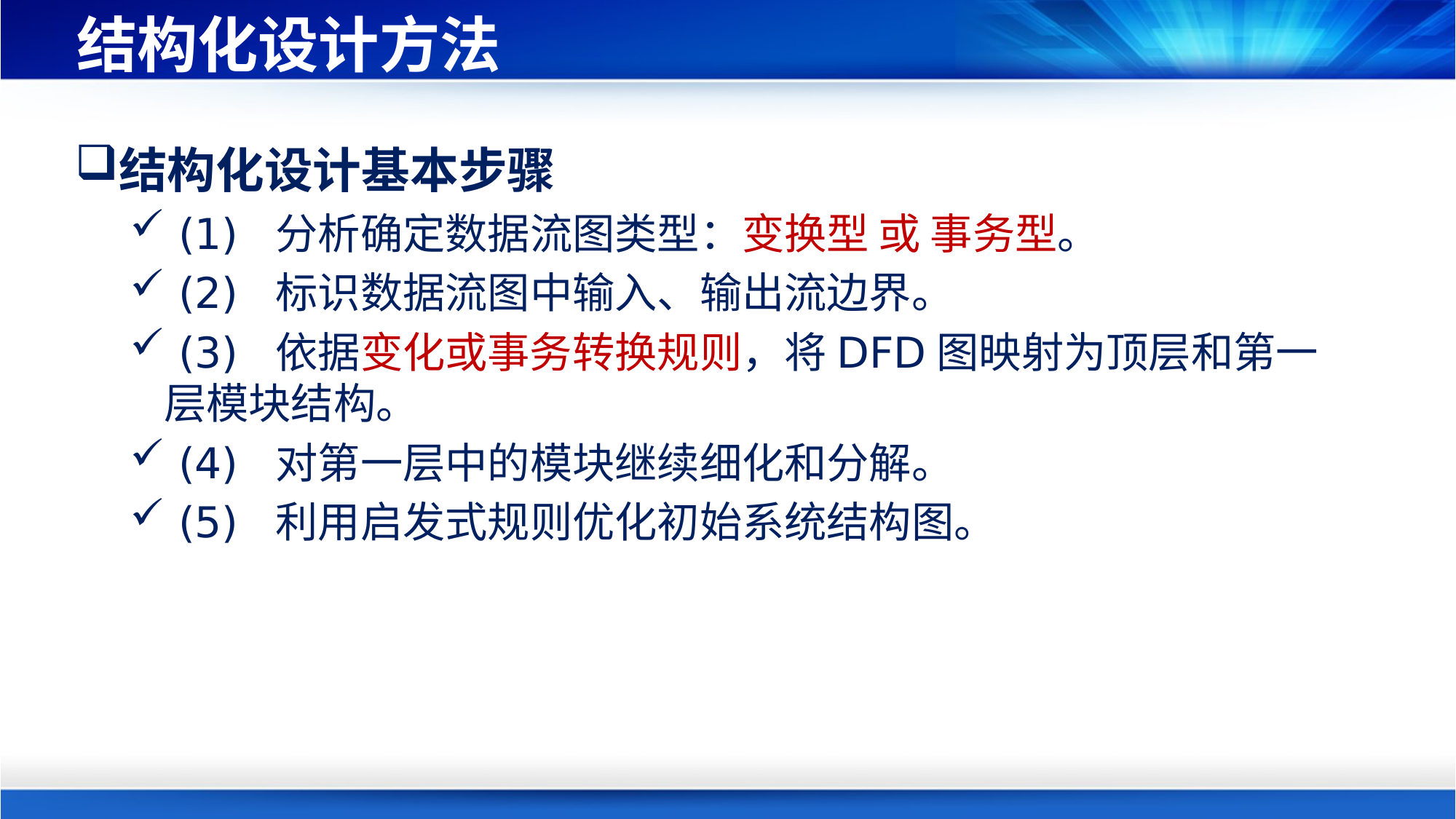

# 结构化设计方法
结构化设计基本步骤
 (1)  分析确定数据流图类型：变换型 或 事务型。
 (2)  标识数据流图中输入、输出流边界。
 (3)  依据变化或事务转换规则，将DFD图映射为顶层和第一层模块结构。
 (4)  对第一层中的模块继续细化和分解。
 (5)  利用启发式规则优化初始系统结构图。